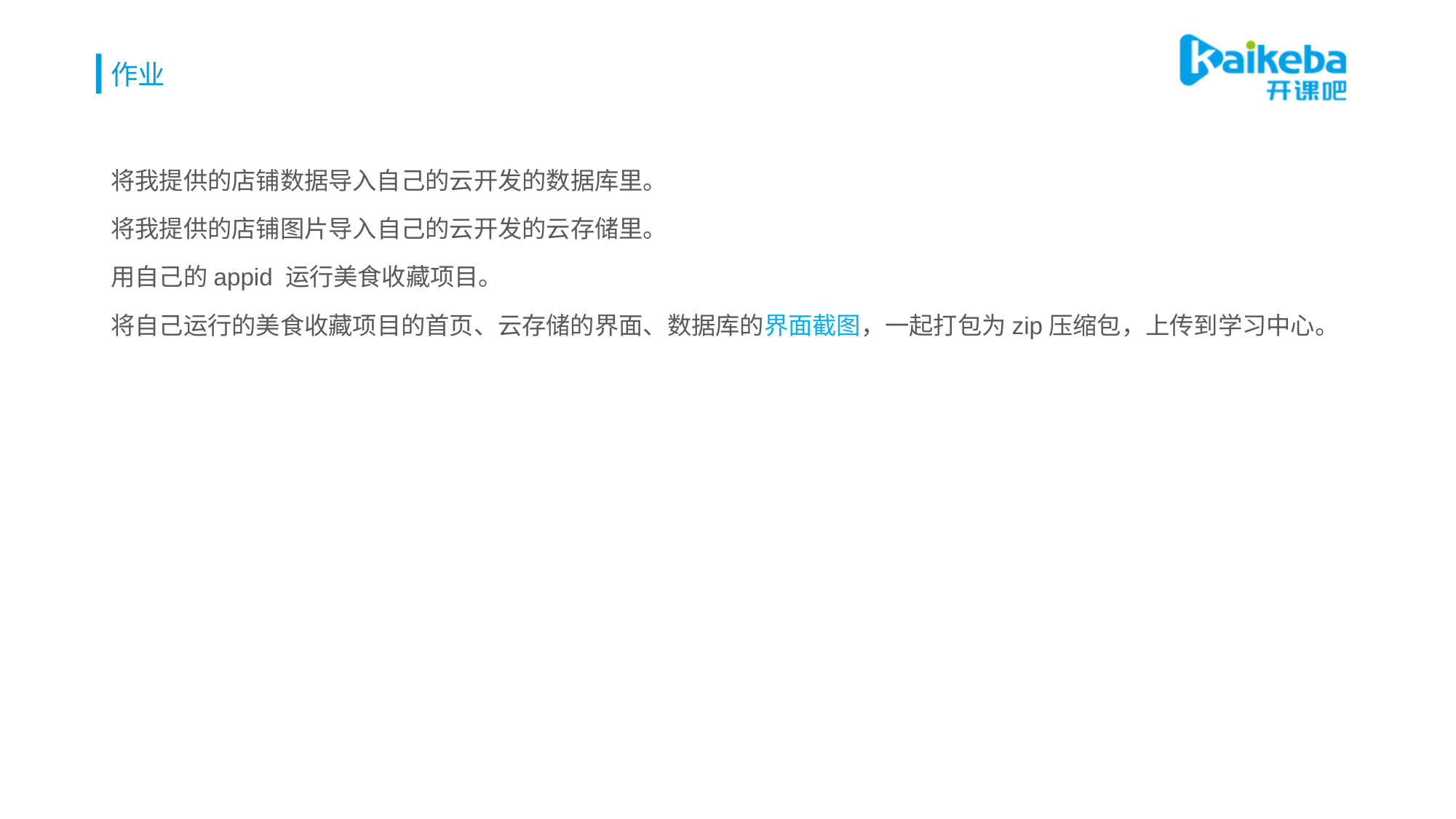

# 作业
将我提供的店铺数据导入自己的云开发的数据库里。
将我提供的店铺图片导入自己的云开发的云存储里。
用自己的appid 运行美食收藏项目。
将自己运行的美食收藏项目的首页、云存储的界面、数据库的界面截图，一起打包为zip压缩包，上传到学习中心。